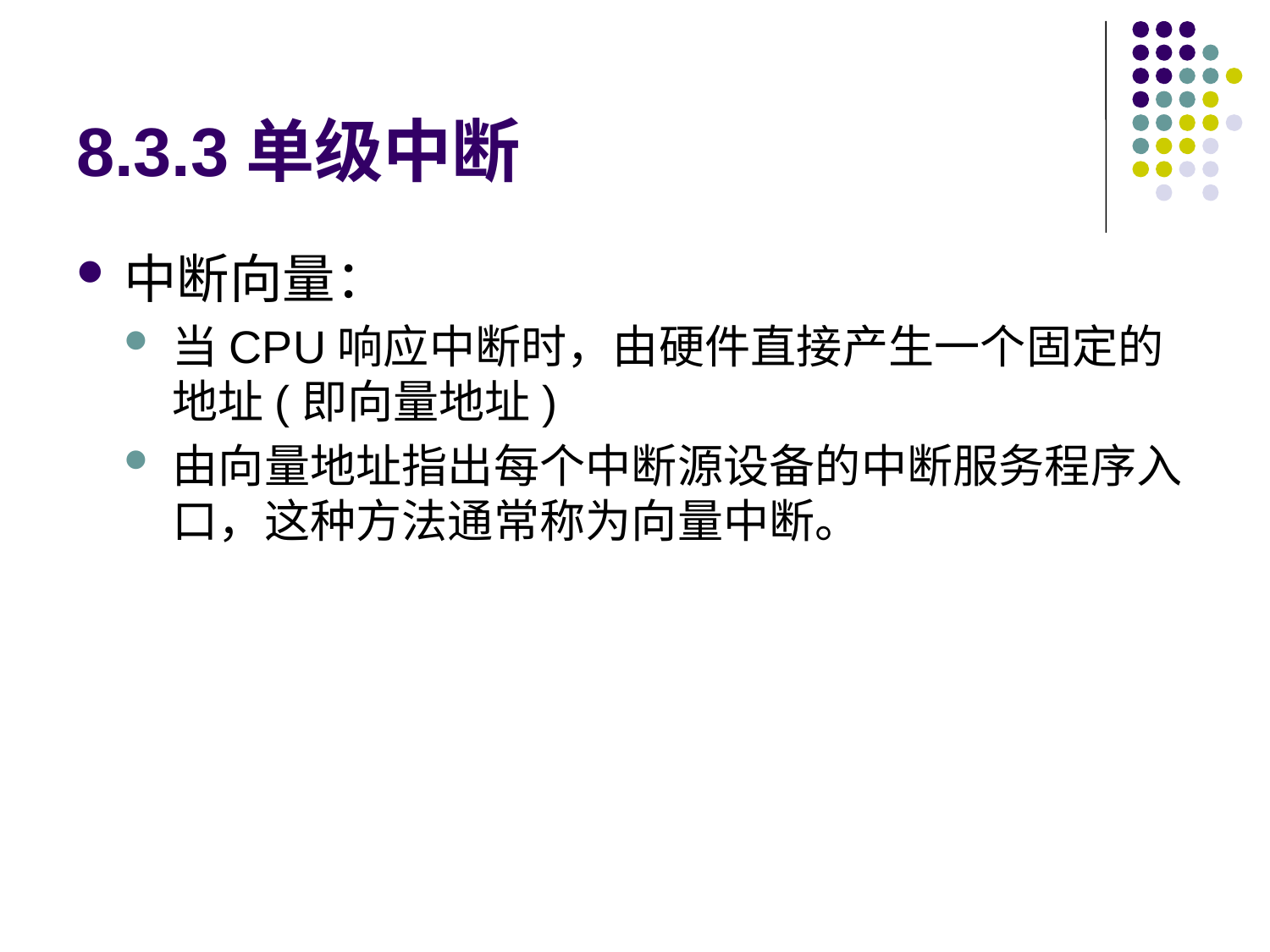

# 8.3.3单级中断
中断向量：
当CPU响应中断时，由硬件直接产生一个固定的地址(即向量地址)
由向量地址指出每个中断源设备的中断服务程序入口，这种方法通常称为向量中断。
14